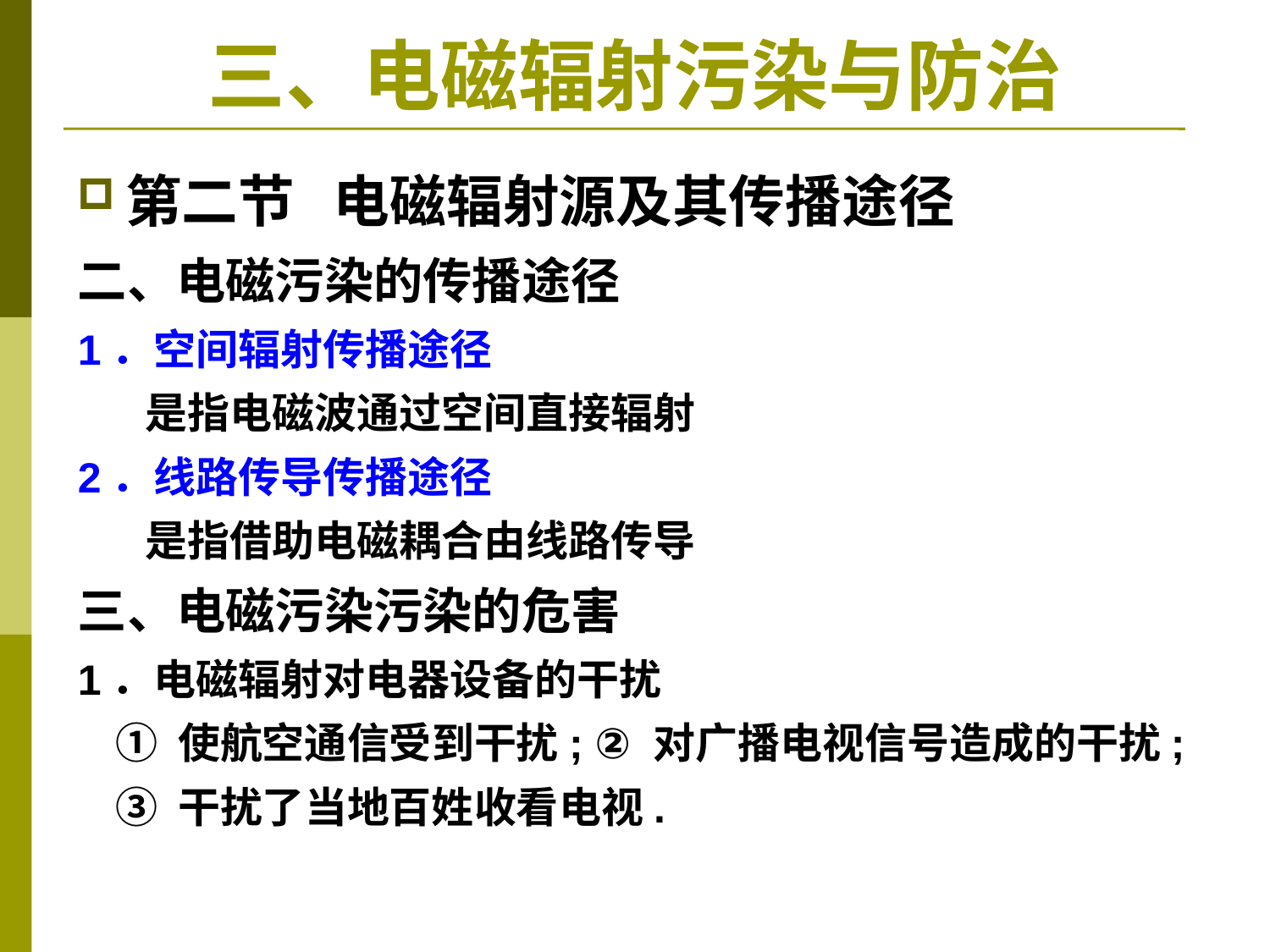

# 三、电磁辐射污染与防治
第二节   电磁辐射源及其传播途径
二、电磁污染的传播途径
1．空间辐射传播途径
      是指电磁波通过空间直接辐射
2．线路传导传播途径
      是指借助电磁耦合由线路传导
三、电磁污染污染的危害
1．电磁辐射对电器设备的干扰
    ① 使航空通信受到干扰; ② 对广播电视信号造成的干扰;
    ③ 干扰了当地百姓收看电视.